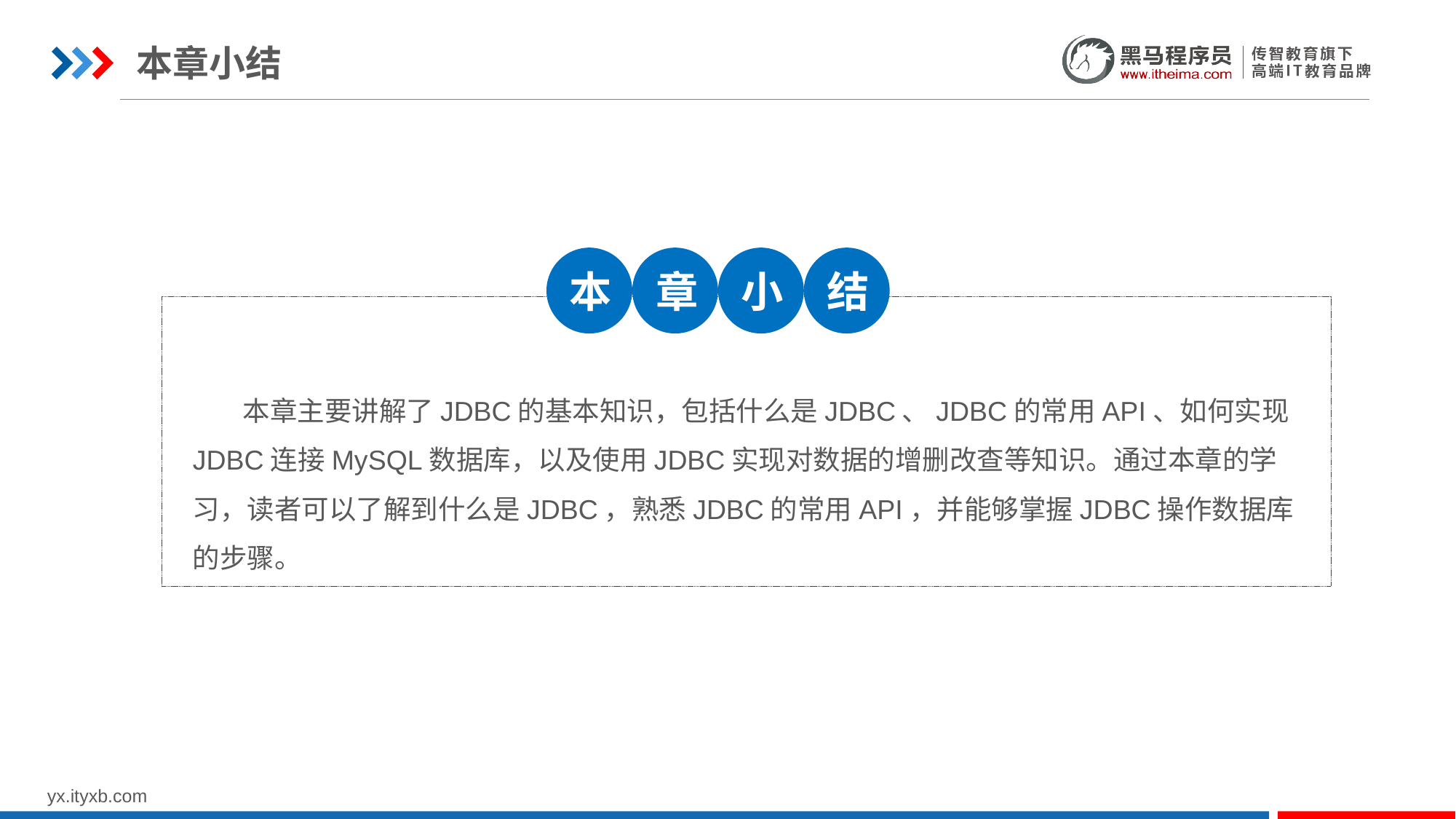

本章小结
本
章
小
结

       本章主要讲解了JDBC的基本知识，包括什么是JDBC、JDBC的常用API、如何实现JDBC连接MySQL数据库，以及使用JDBC实现对数据的增删改查等知识。通过本章的学习，读者可以了解到什么是JDBC，熟悉JDBC的常用API，并能够掌握JDBC操作数据库的步骤。